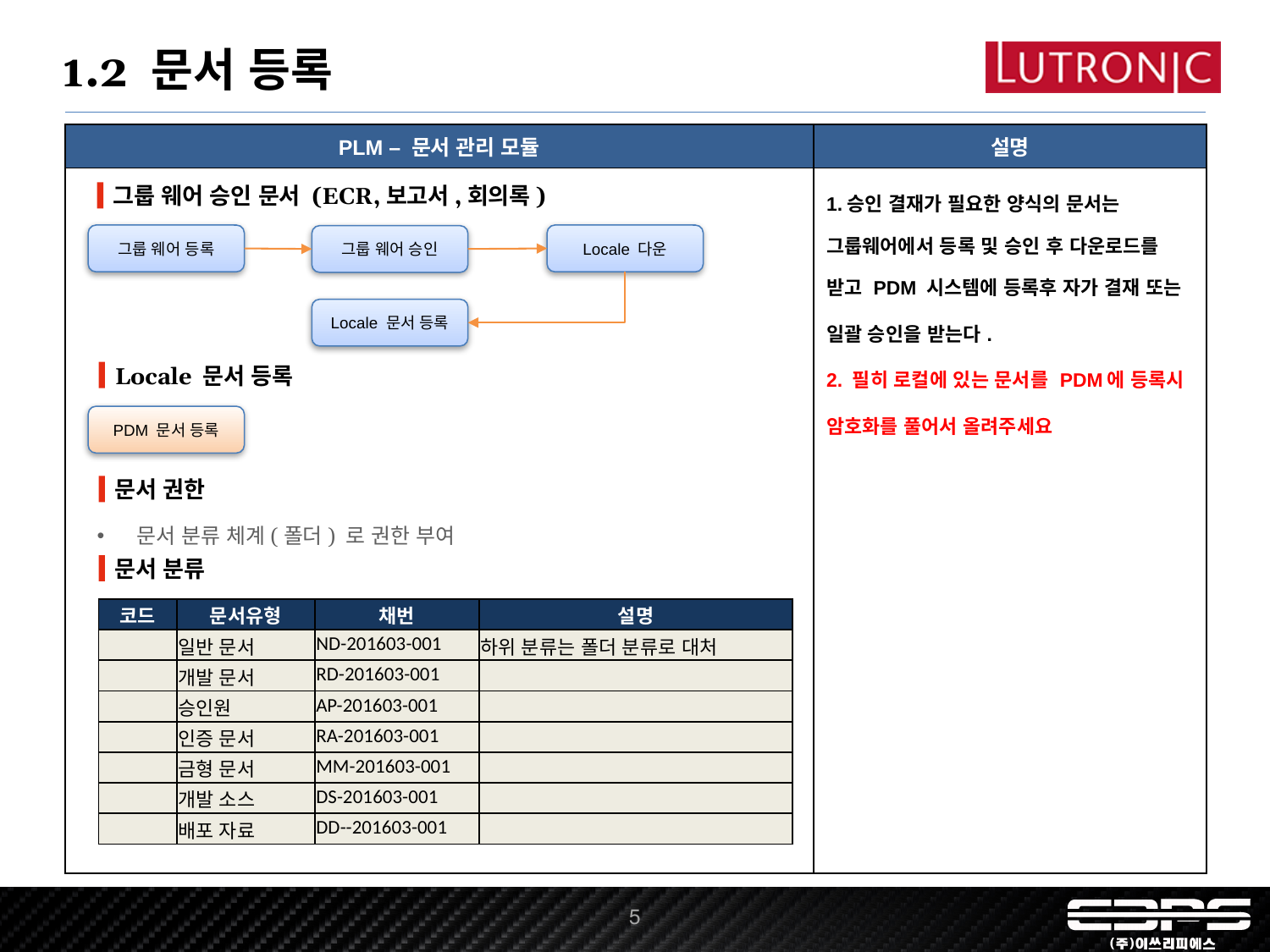

1.2 문서 등록
| PLM – 문서 관리 모듈 | 설명 |
| --- | --- |
|  | 1.승인 결재가 필요한 양식의 문서는 그룹웨어에서 등록 및 승인 후 다운로드를 받고 PDM 시스템에 등록후 자가 결재 또는 일괄 승인을 받는다. 2. 필히 로컬에 있는 문서를 PDM에 등록시 암호화를 풀어서 올려주세요 |
그룹 웨어 승인 문서 (ECR,보고서,회의록)

그룹 웨어 등록
Locale 다운
그룹 웨어 승인
Locale 문서 등록
Locale 문서 등록

PDM 문서 등록
문서 권한

문서 분류 체계(폴더) 로 권한 부여
문서 분류

| 코드 | 문서유형 | 채번 | 설명 |
| --- | --- | --- | --- |
|  | 일반 문서 | ND-201603-001 | 하위 분류는 폴더 분류로 대처 |
|  | 개발 문서 | RD-201603-001 |  |
|  | 승인원 | AP-201603-001 |  |
|  | 인증 문서 | RA-201603-001 |  |
|  | 금형 문서 | MM-201603-001 |  |
|  | 개발 소스 | DS-201603-001 |  |
|  | 배포 자료 | DD--201603-001 |  |